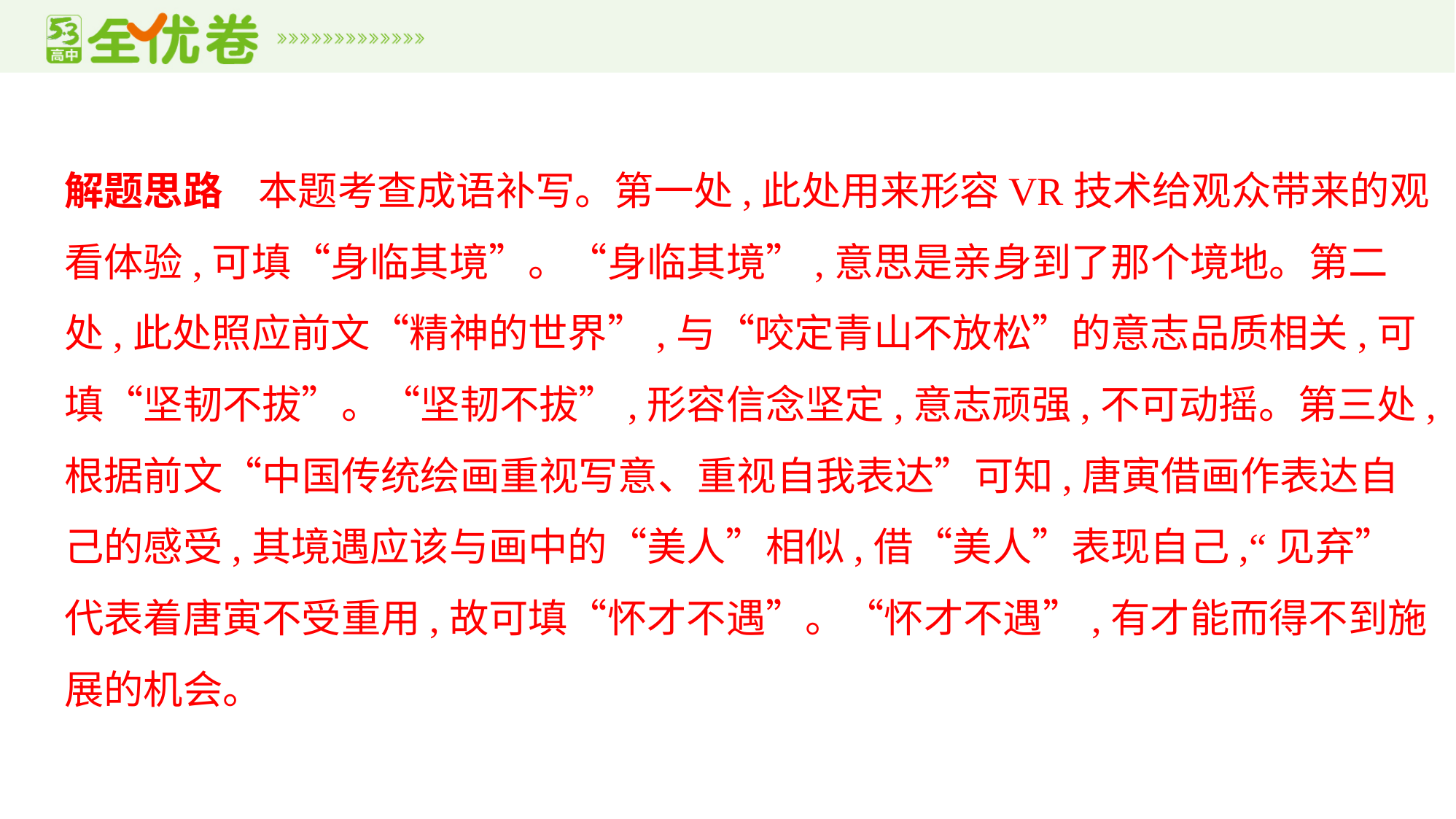

解题思路    本题考查成语补写。第一处,此处用来形容VR技术给观众带来的观
看体验,可填“身临其境”。“身临其境”,意思是亲身到了那个境地。第二
处,此处照应前文“精神的世界”,与“咬定青山不放松”的意志品质相关,可
填“坚韧不拔”。“坚韧不拔”,形容信念坚定,意志顽强,不可动摇。第三处,
根据前文“中国传统绘画重视写意、重视自我表达”可知,唐寅借画作表达自
己的感受,其境遇应该与画中的“美人”相似,借“美人”表现自己,“见弃”
代表着唐寅不受重用,故可填“怀才不遇”。“怀才不遇”,有才能而得不到施
展的机会。